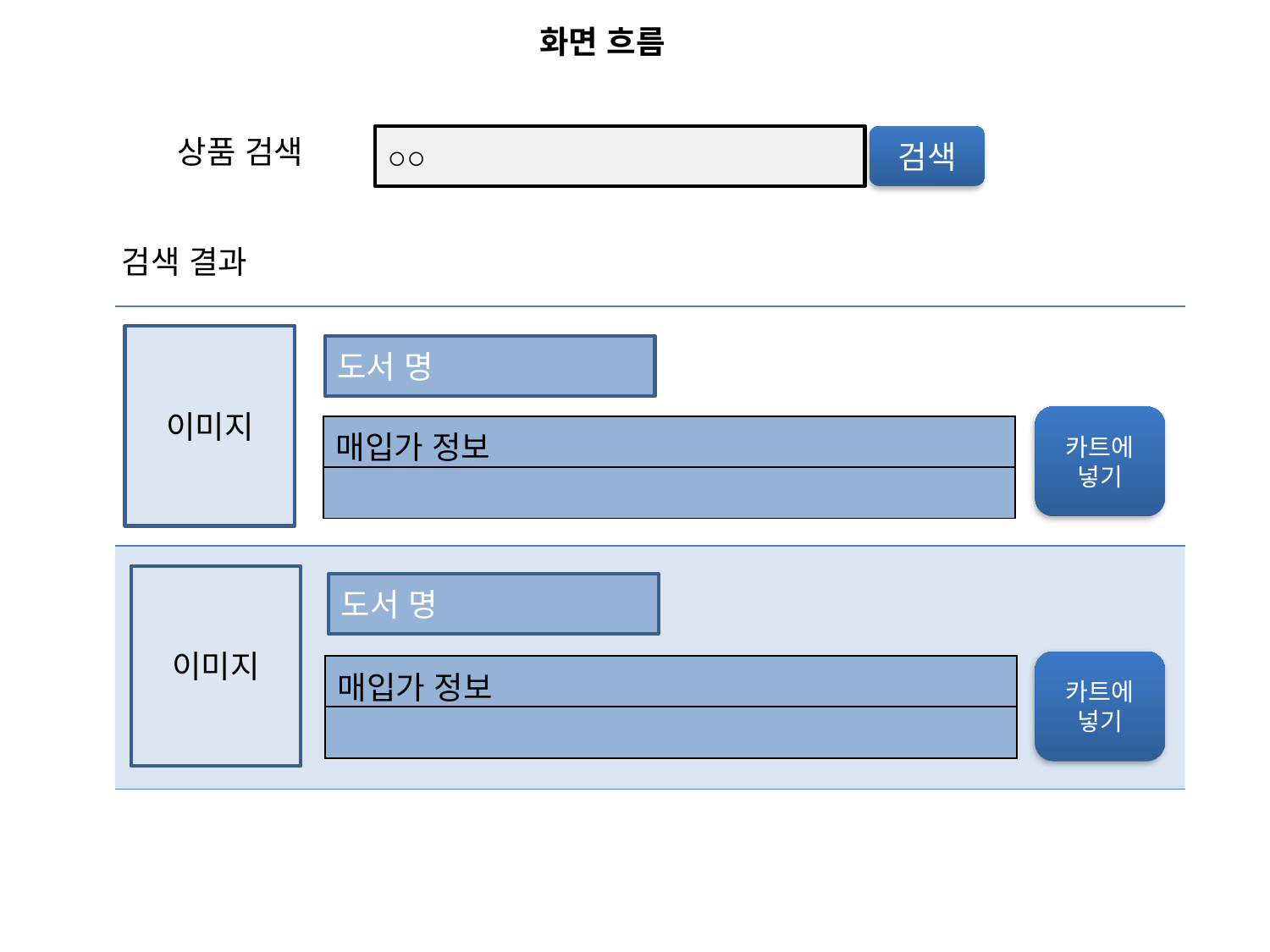

화면 흐름
상품 검색
○○
검색
검색 결과
|  |
| --- |
|  |
이미지
도서 명
카트에 넣기
| 매입가 정보 |
| --- |
|  |
이미지
도서 명
카트에 넣기
| 매입가 정보 |
| --- |
|  |